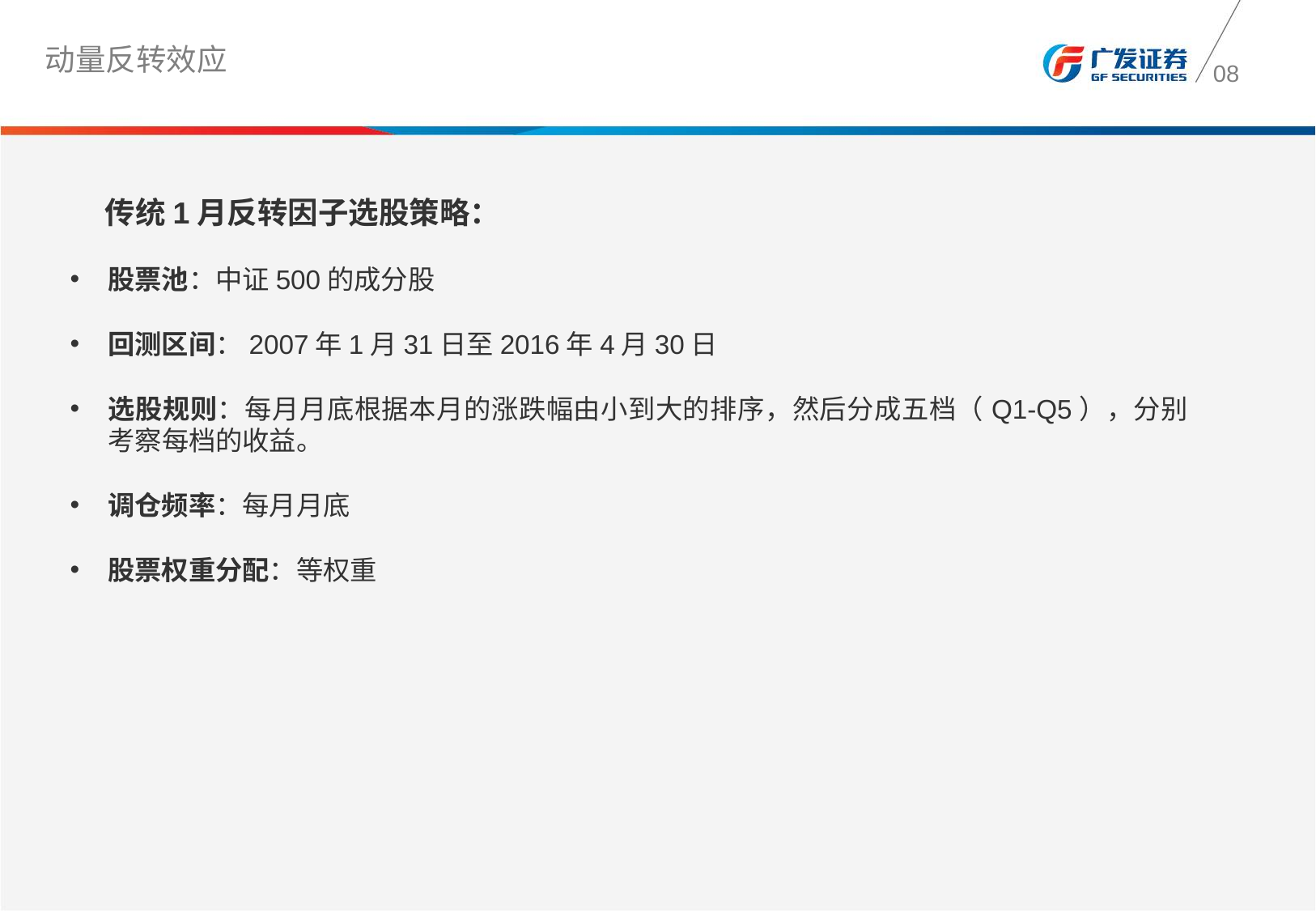

动量反转效应
08
    传统1月反转因子选股策略：

股票池：中证500的成分股

回测区间：2007年1月31日至2016年4月30日

选股规则：每月月底根据本月的涨跌幅由小到大的排序，然后分成五档（Q1-Q5），分别考察每档的收益。

调仓频率：每月月底

股票权重分配：等权重